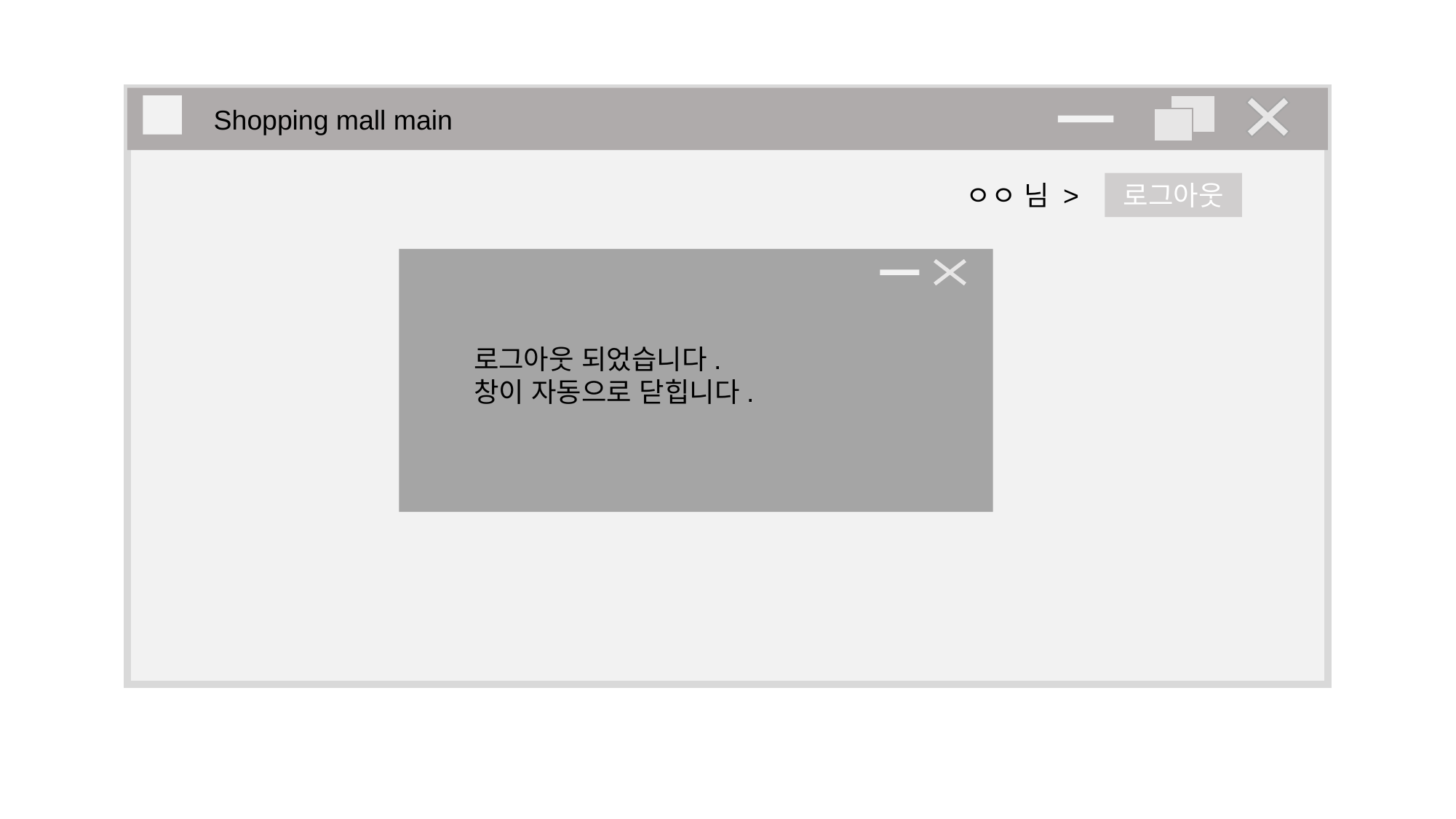

Shopping mall main
ㅇㅇ 님 >
로그아웃

로그아웃 되었습니다.
창이 자동으로 닫힙니다.